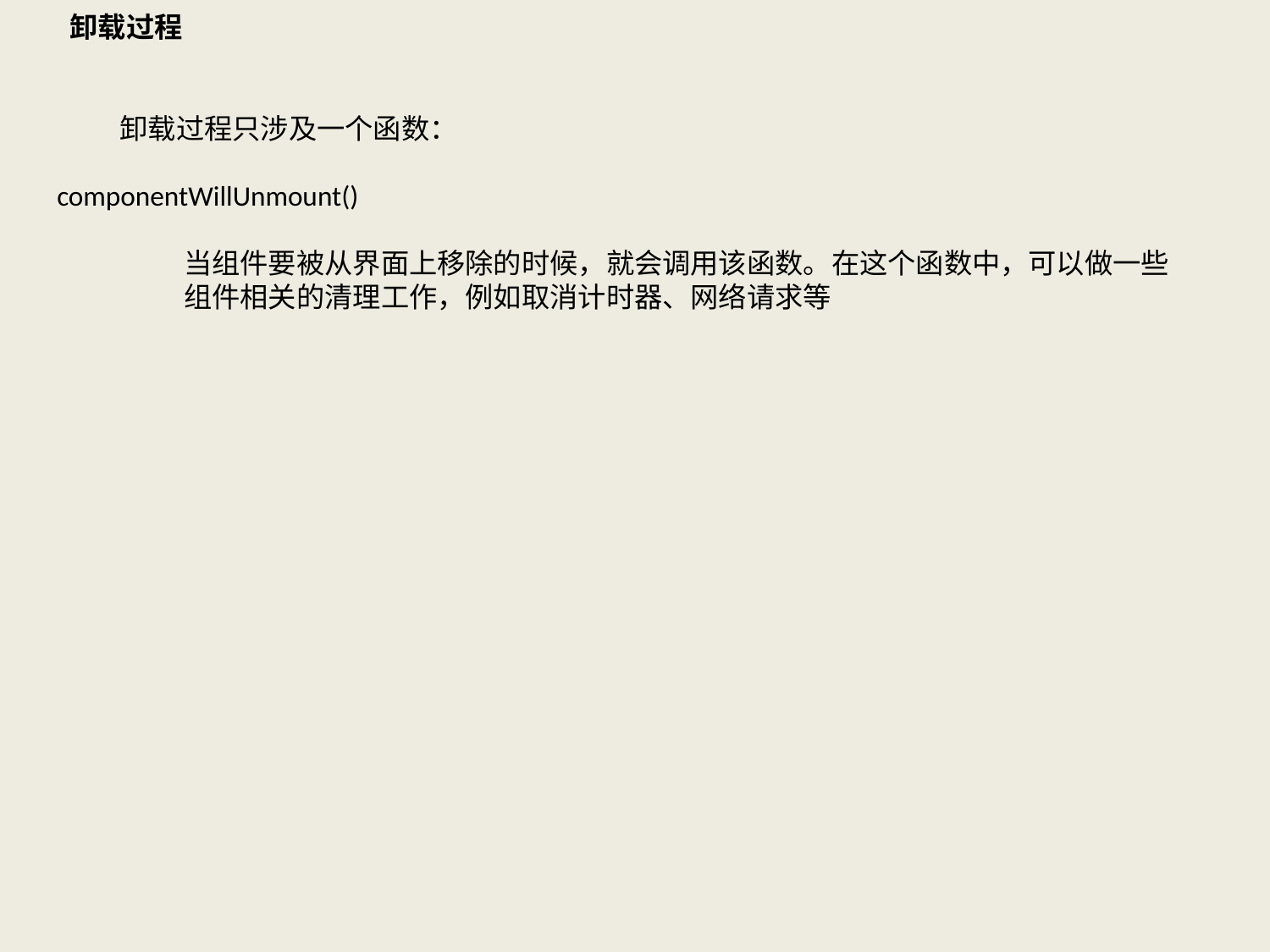

卸载过程

  卸载过程只涉及一个函数：

componentWillUnmount()

	当组件要被从界面上移除的时候，就会调用该函数。在这个函数中，可以做一些	组件相关的清理工作，例如取消计时器、网络请求等